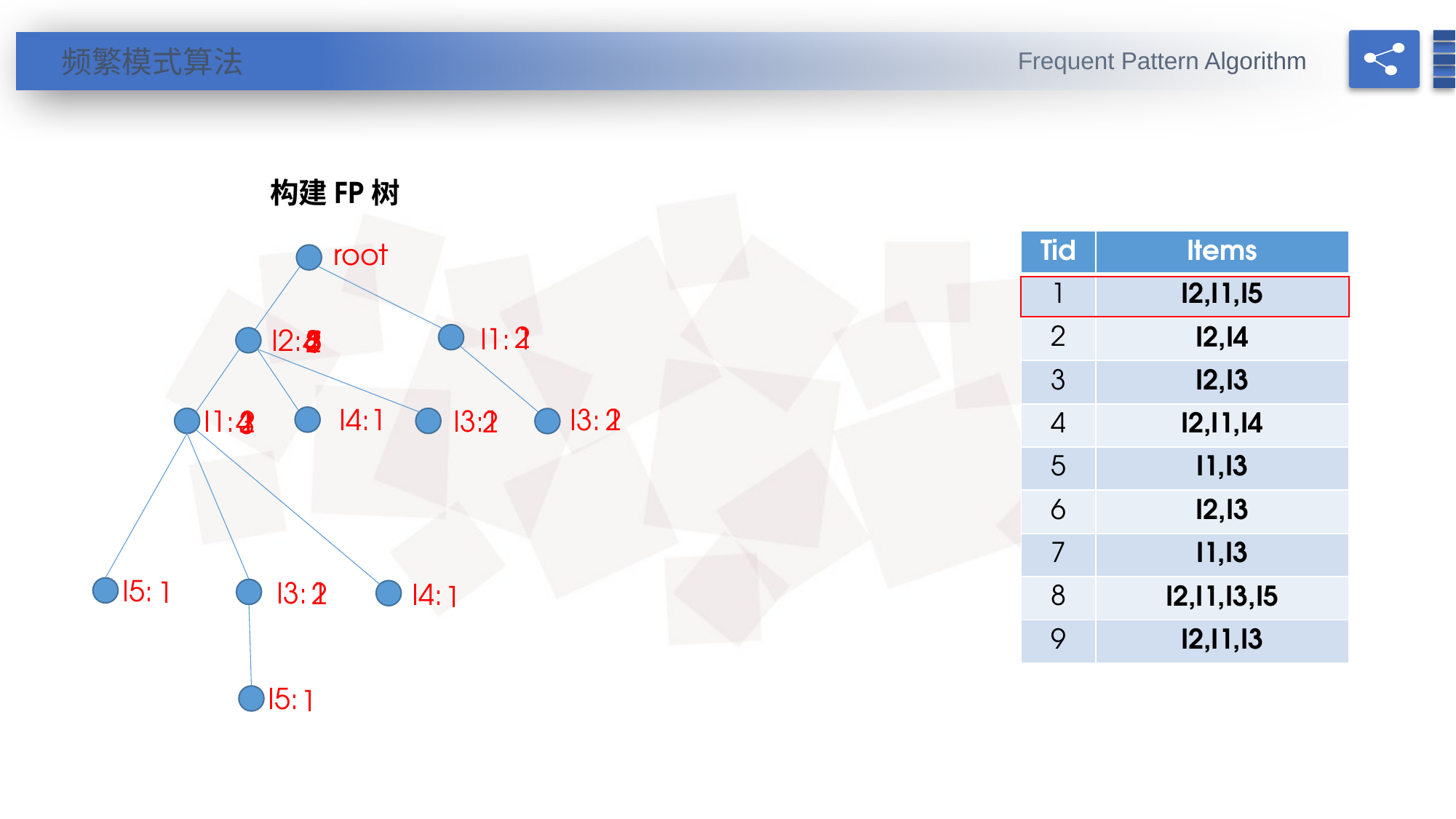

Frequent Pattern Algorithm
    频繁模式算法
构建FP树
root
| Tid | Items |
| --- | --- |
| 1 | I2,I1,I5 |
| 2 | I2,I4 |
| 3 | I2,I3 |
| 4 | I2,I1,I4 |
| 5 | I1,I3 |
| 6 | I2,I3 |
| 7 | I1,I3 |
| 8 | I2,I1,I3,I5 |
| 9 | I2,I1,I3 |

2
1
I1:
I2:
5
3
4
6
2
7
1

2
1
I3:
I4:
1
4
1
I3:
I1:
2
1
2
3

I5:
1
I3:
1
2
I4:
1

I5:
1